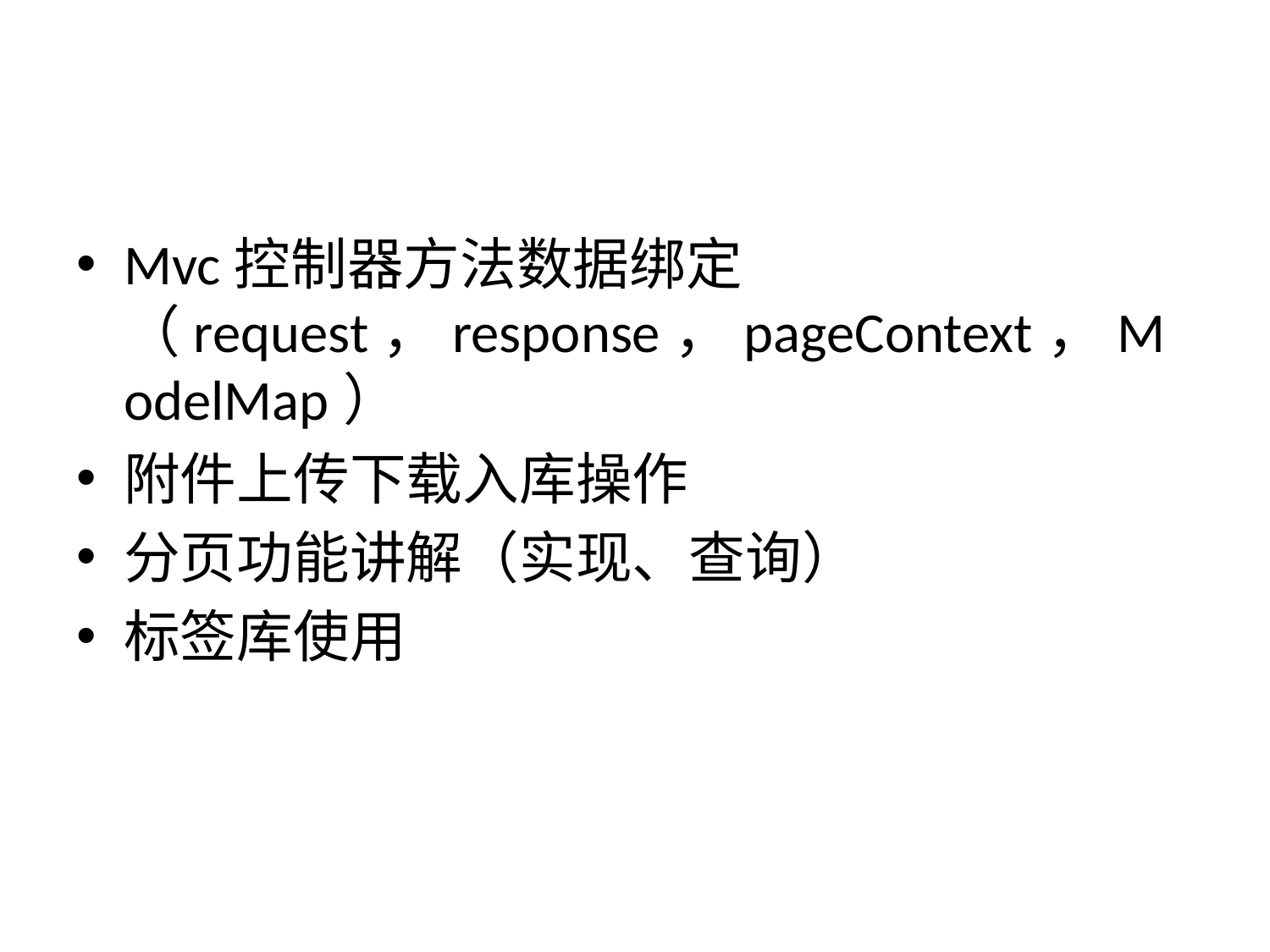

Mvc控制器方法数据绑定（request，response，pageContext，ModelMap）
附件上传下载入库操作
分页功能讲解（实现、查询）
标签库使用